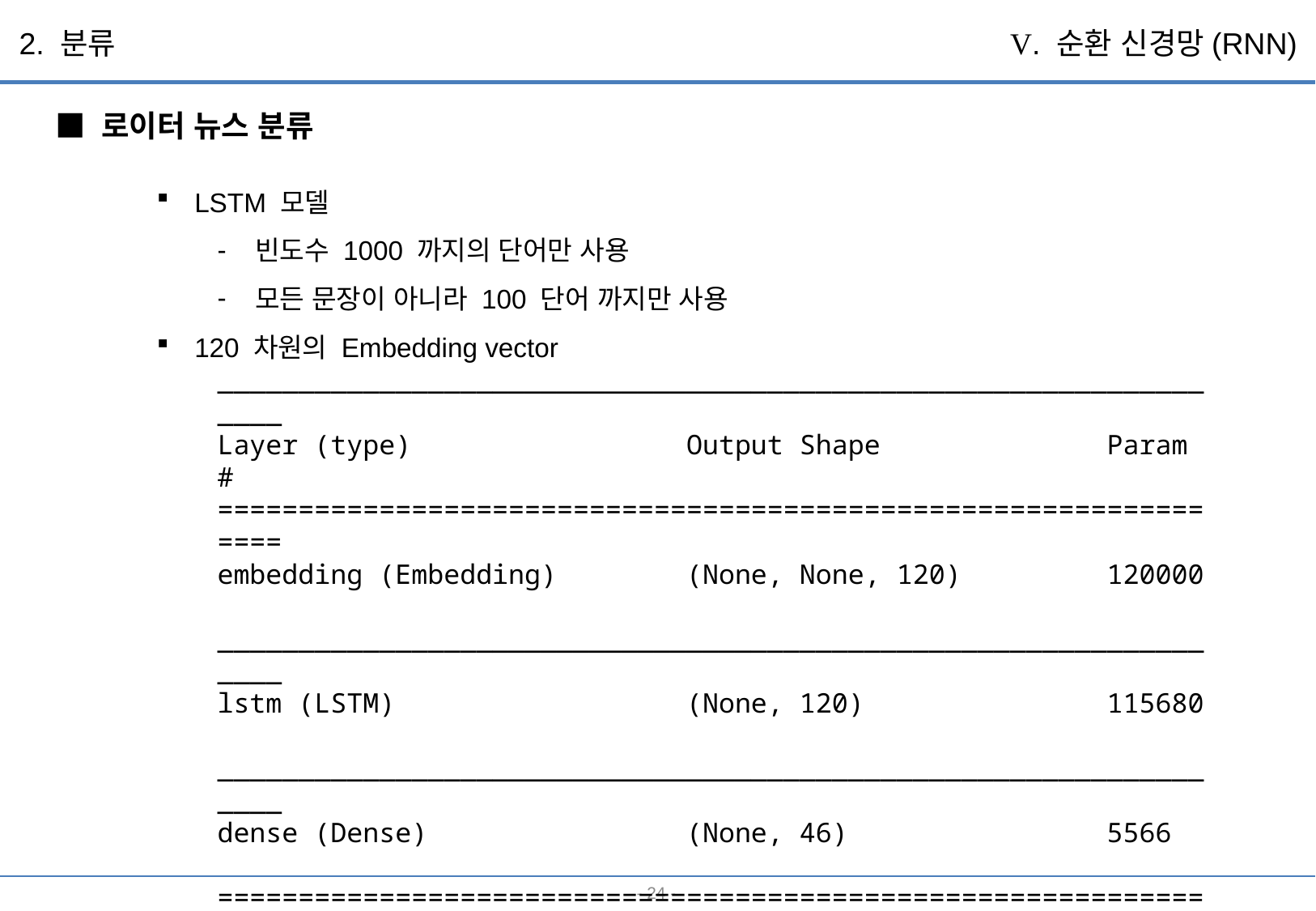

2. 분류
V. 순환 신경망(RNN)

■ 로이터 뉴스 분류
LSTM 모델
빈도수 1000 까지의 단어만 사용
모든 문장이 아니라 100 단어 까지만 사용
120 차원의 Embedding vector
_________________________________________________________________
Layer (type)                 Output Shape              Param #
=================================================================
embedding (Embedding)        (None, None, 120)         120000
_________________________________________________________________
lstm (LSTM)                  (None, 120)               115680
_________________________________________________________________
dense (Dense)                (None, 46)                5566
=================================================================

optimizer=‘adam', loss=‘categorical_crossentropy'
훈련용 데이터 중 20%는 검증용으로 사용
- 24 -